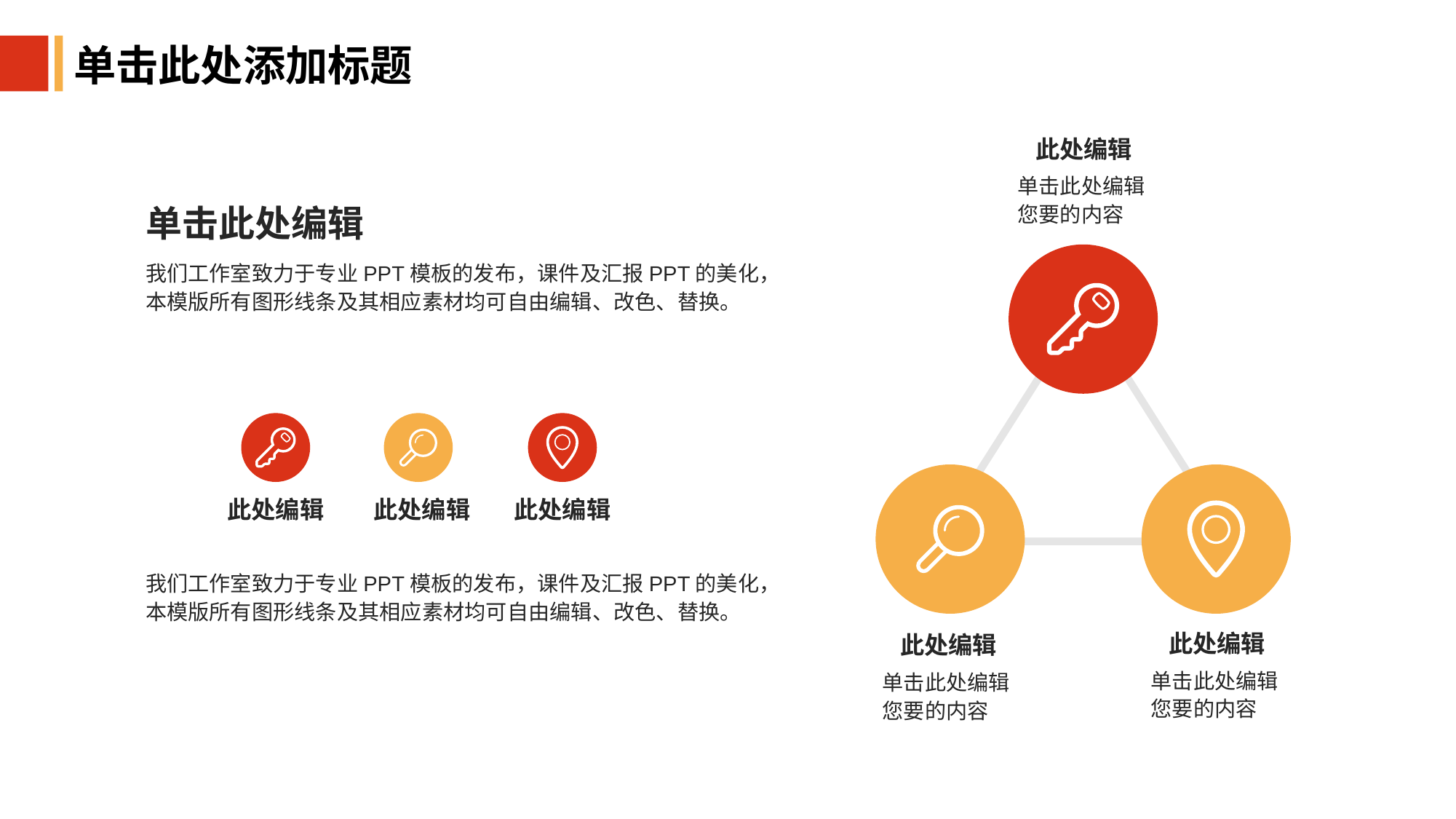

单击此处添加标题

此处编辑
单击此处编辑您要的内容
单击此处编辑

我们工作室致力于专业PPT模板的发布，课件及汇报PPT的美化，本模版所有图形线条及其相应素材均可自由编辑、改色、替换。

此处编辑
此处编辑
此处编辑

我们工作室致力于专业PPT模板的发布，课件及汇报PPT的美化，本模版所有图形线条及其相应素材均可自由编辑、改色、替换。
此处编辑
此处编辑
单击此处编辑您要的内容
单击此处编辑您要的内容